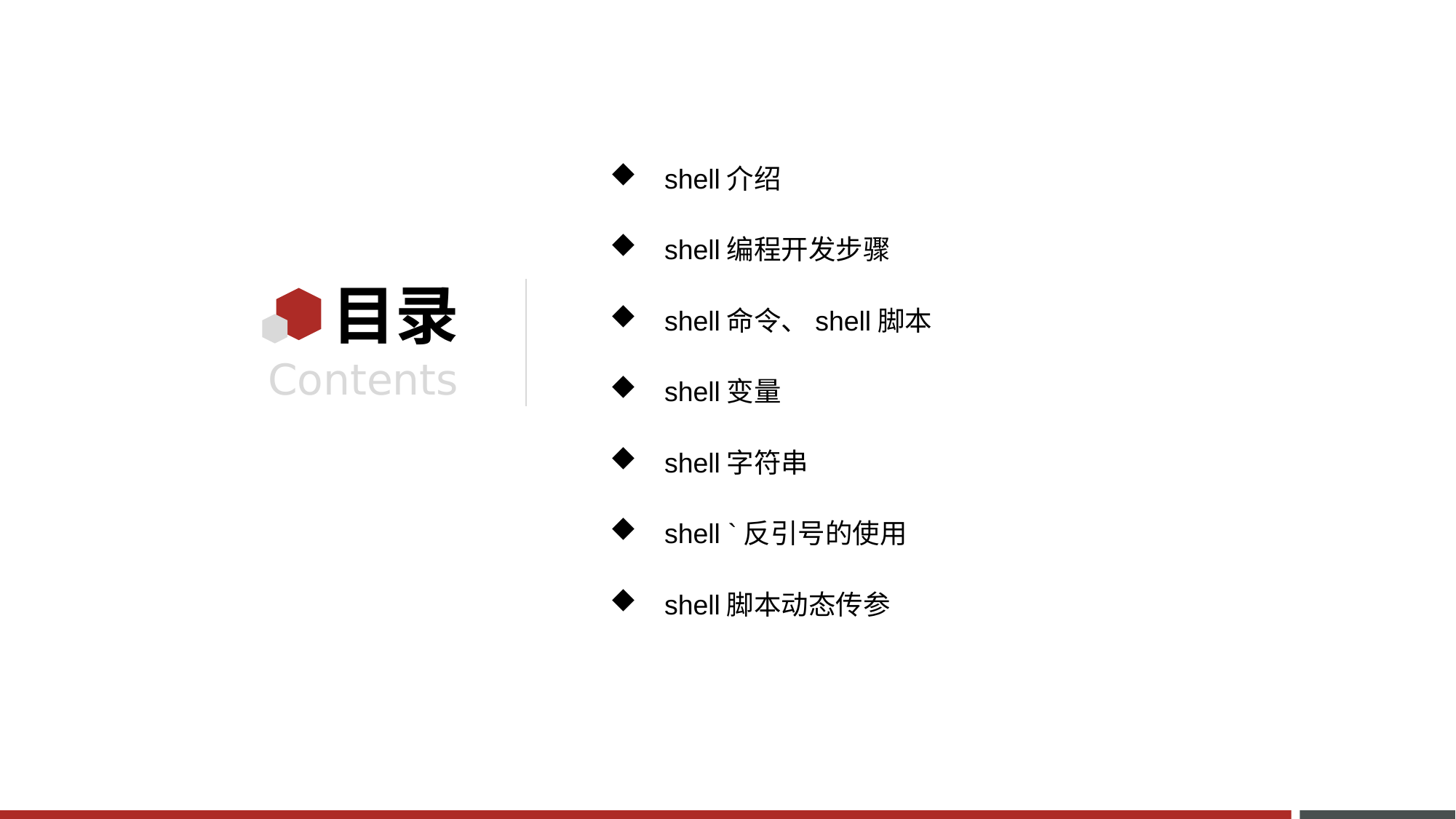

shell介绍
shell编程开发步骤
shell命令、shell脚本
shell变量
shell字符串
shell `反引号的使用
shell脚本动态传参